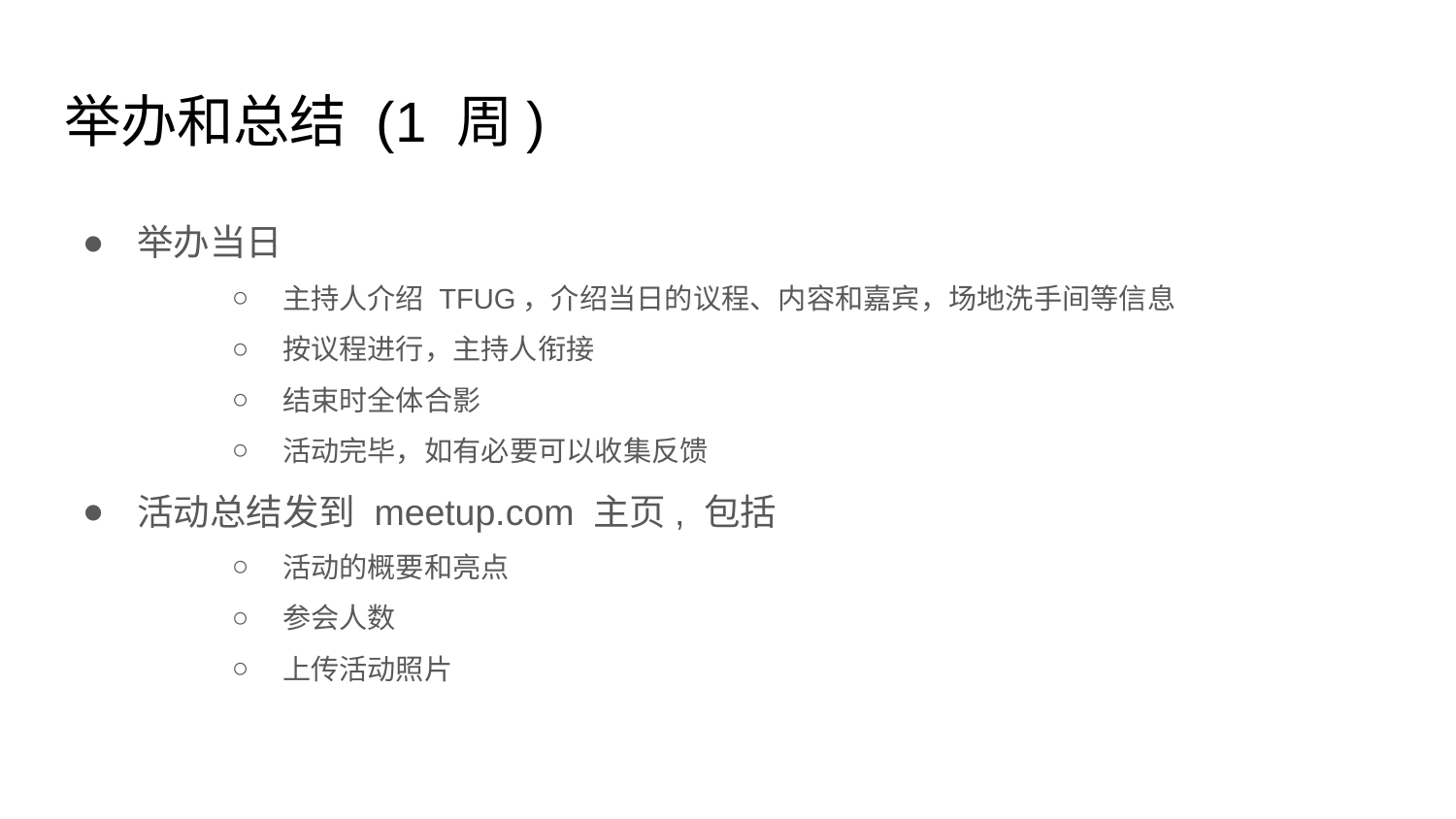

# 举办和总结 (1 周)
举办当日
主持人介绍 TFUG，介绍当日的议程、内容和嘉宾，场地洗手间等信息
按议程进行，主持人衔接
结束时全体合影
活动完毕，如有必要可以收集反馈
活动总结发到 meetup.com 主页, 包括
活动的概要和亮点
参会人数
上传活动照片